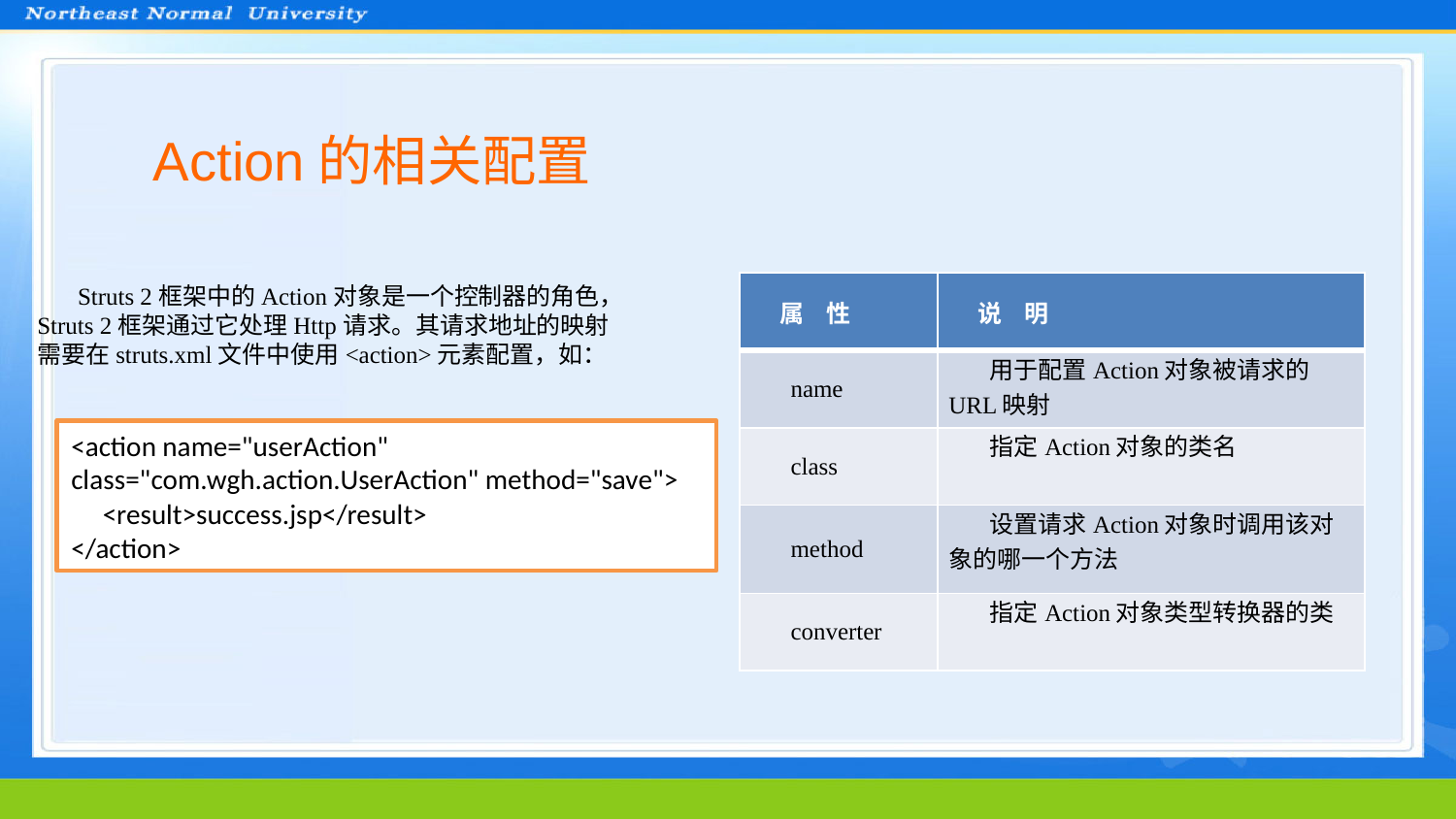

Action的相关配置
Struts 2框架中的Action对象是一个控制器的角色，Struts 2框架通过它处理Http请求。其请求地址的映射需要在struts.xml文件中使用<action>元素配置，如：
| 属 性 | 说 明 |
| --- | --- |
| name | 用于配置Action对象被请求的URL映射 |
| class | 指定Action对象的类名 |
| method | 设置请求Action对象时调用该对象的哪一个方法 |
| converter | 指定Action对象类型转换器的类 |
<action name="userAction" class="com.wgh.action.UserAction" method="save">
     <result>success.jsp</result>
</action>